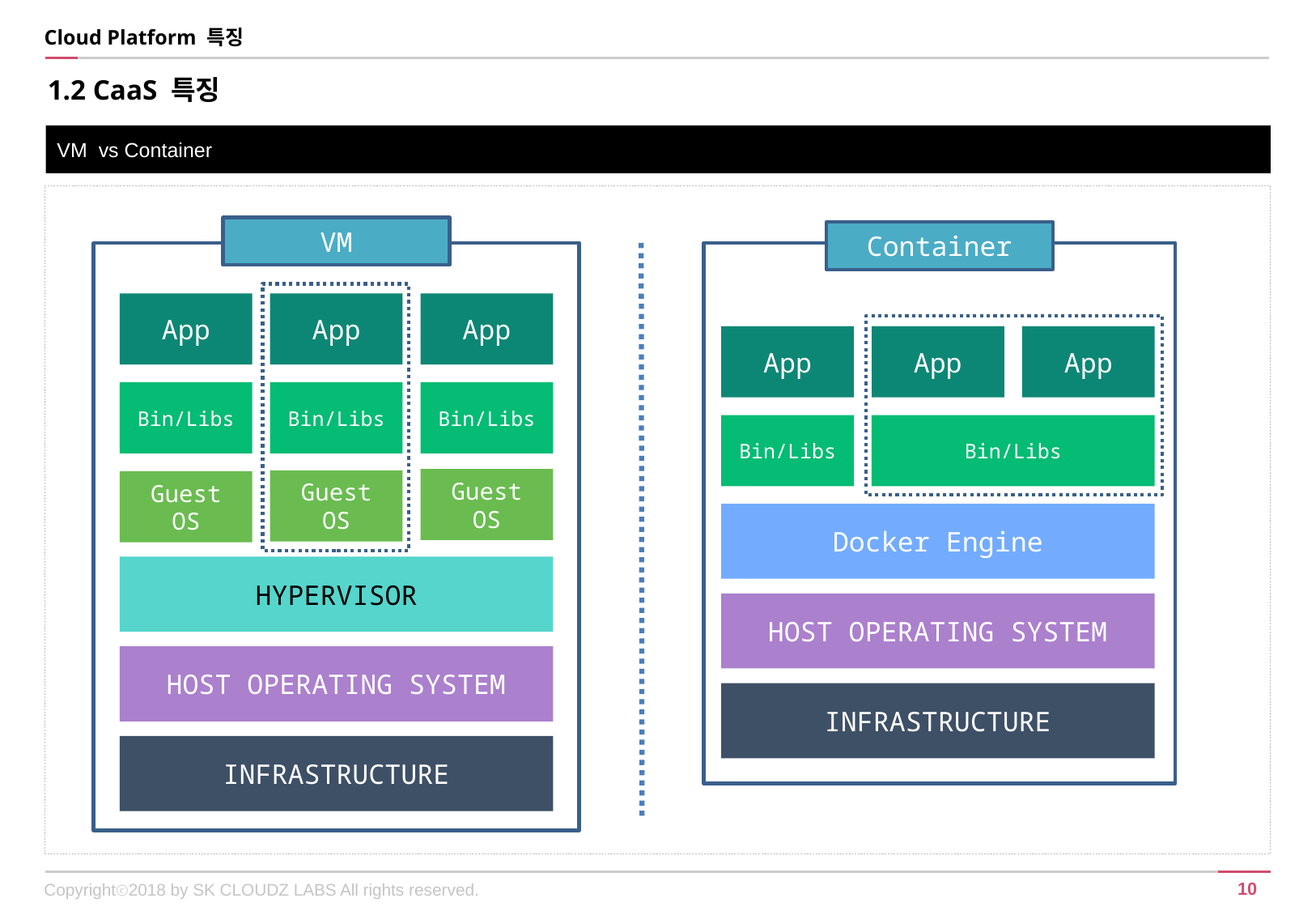

Cloud Platform 특징
1.2 CaaS 특징
VM  vs Container
VM
Container

App
App
App

App
App
App
Bin/Libs
Bin/Libs
Bin/Libs
Bin/Libs
Bin/Libs
Guest OS
Guest OS
Guest OS
Docker Engine
HYPERVISOR
HOST OPERATING SYSTEM
HOST OPERATING SYSTEM
INFRASTRUCTURE
INFRASTRUCTURE
Copyrightⓒ2018 by SK CLOUDZ LABS All rights reserved.